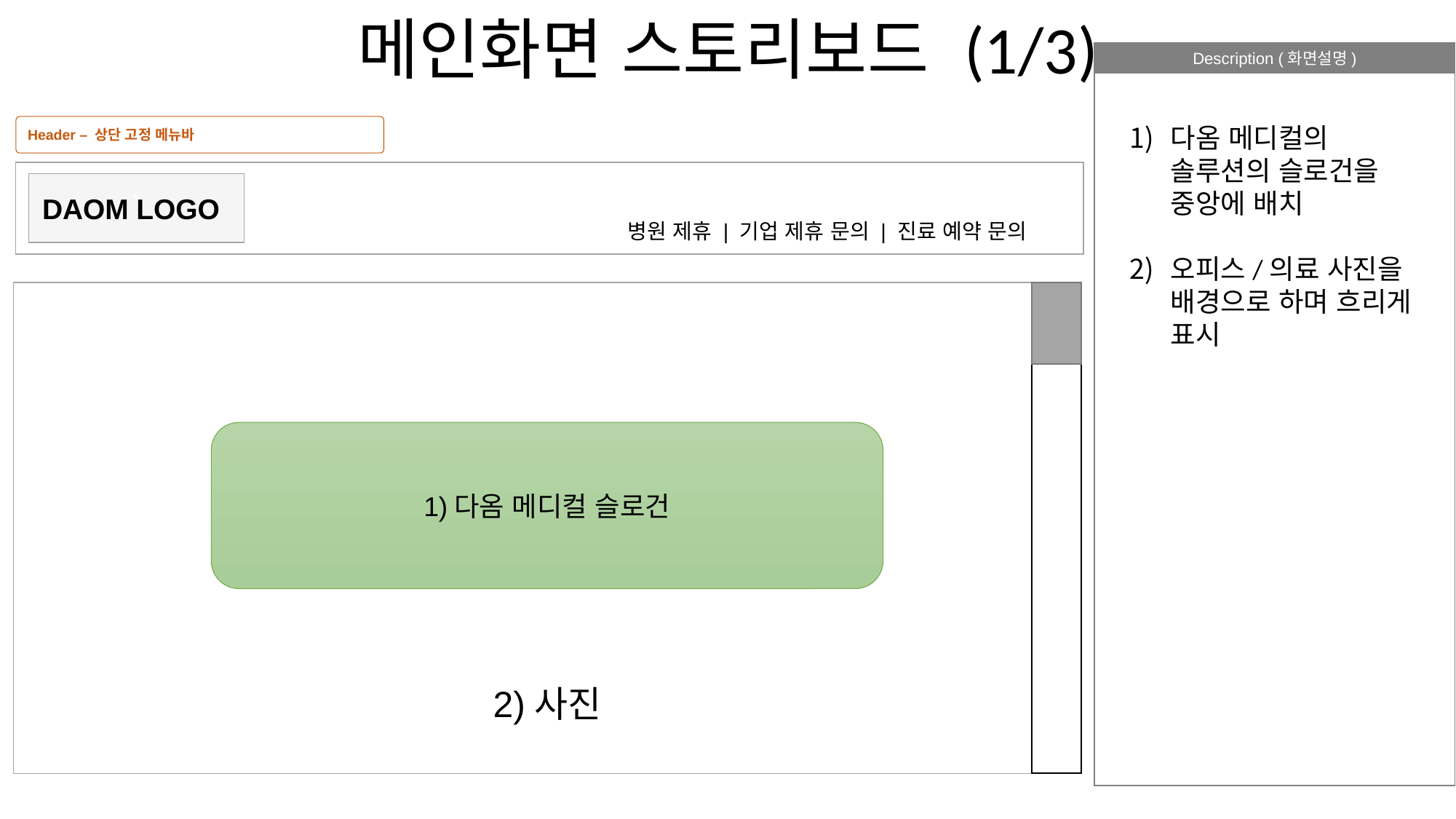

메인화면 스토리보드 (1/3)

Description (화면설명)

다옴 메디컬의 솔루션의 슬로건을 중앙에 배치

오피스/의료 사진을 배경으로 하며 흐리게 표시

Header – 상단 고정 메뉴바

`
`
DAOM LOGO
병원 제휴 | 기업 제휴 문의 | 진료 예약 문의

2)사진

1)다옴 메디컬 슬로건